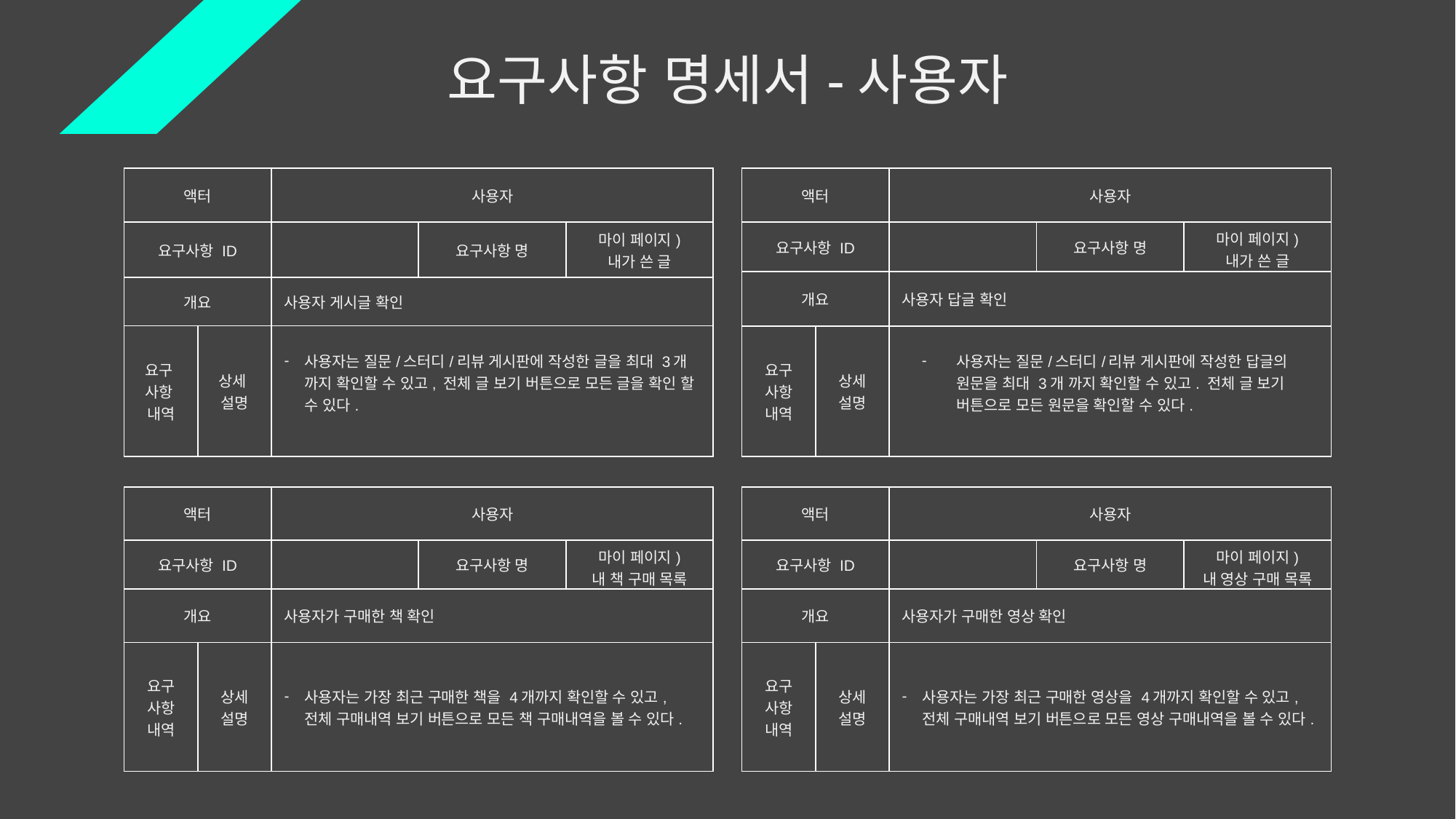

요구사항 명세서-사용자
| 액터 |  | 사용자 |  |  |
| --- | --- | --- | --- | --- |
| 요구사항 ID |  |  | 요구사항 명 | 마이 페이지) 내가 쓴 글 |
| 개요 |  | 사용자 답글 확인 |  |  |
| 요구 사항 내역 | 상세 설명 | 사용자는 질문/스터디/리뷰 게시판에 작성한 답글의 원문을 최대 3개 까지 확인할 수 있고. 전체 글 보기 버튼으로 모든 원문을 확인할 수 있다. |  |  |
| 액터 |  | 사용자 |  |  |
| --- | --- | --- | --- | --- |
| 요구사항 ID |  |  | 요구사항 명 | 마이 페이지) 내가 쓴 글 |
| 개요 |  | 사용자 게시글 확인 |  |  |
| 요구 사항 내역 | 상세 설명 | 사용자는 질문/스터디/리뷰 게시판에 작성한 글을 최대 3개 까지 확인할 수 있고, 전체 글 보기 버튼으로 모든 글을 확인 할 수 있다. |  |  |
| 액터 |  | 사용자 |  |  |
| --- | --- | --- | --- | --- |
| 요구사항 ID |  |  | 요구사항 명 | 마이 페이지) 내 책 구매 목록 |
| 개요 |  | 사용자가 구매한 책 확인 |  |  |
| 요구 사항 내역 | 상세 설명 | 사용자는 가장 최근 구매한 책을 4개까지 확인할 수 있고, 전체 구매내역 보기 버튼으로 모든 책 구매내역을 볼 수 있다. |  |  |
| 액터 |  | 사용자 |  |  |
| --- | --- | --- | --- | --- |
| 요구사항 ID |  |  | 요구사항 명 | 마이 페이지) 내 영상 구매 목록 |
| 개요 |  | 사용자가 구매한 영상 확인 |  |  |
| 요구 사항 내역 | 상세 설명 | 사용자는 가장 최근 구매한 영상을 4개까지 확인할 수 있고, 전체 구매내역 보기 버튼으로 모든 영상 구매내역을 볼 수 있다. |  |  |